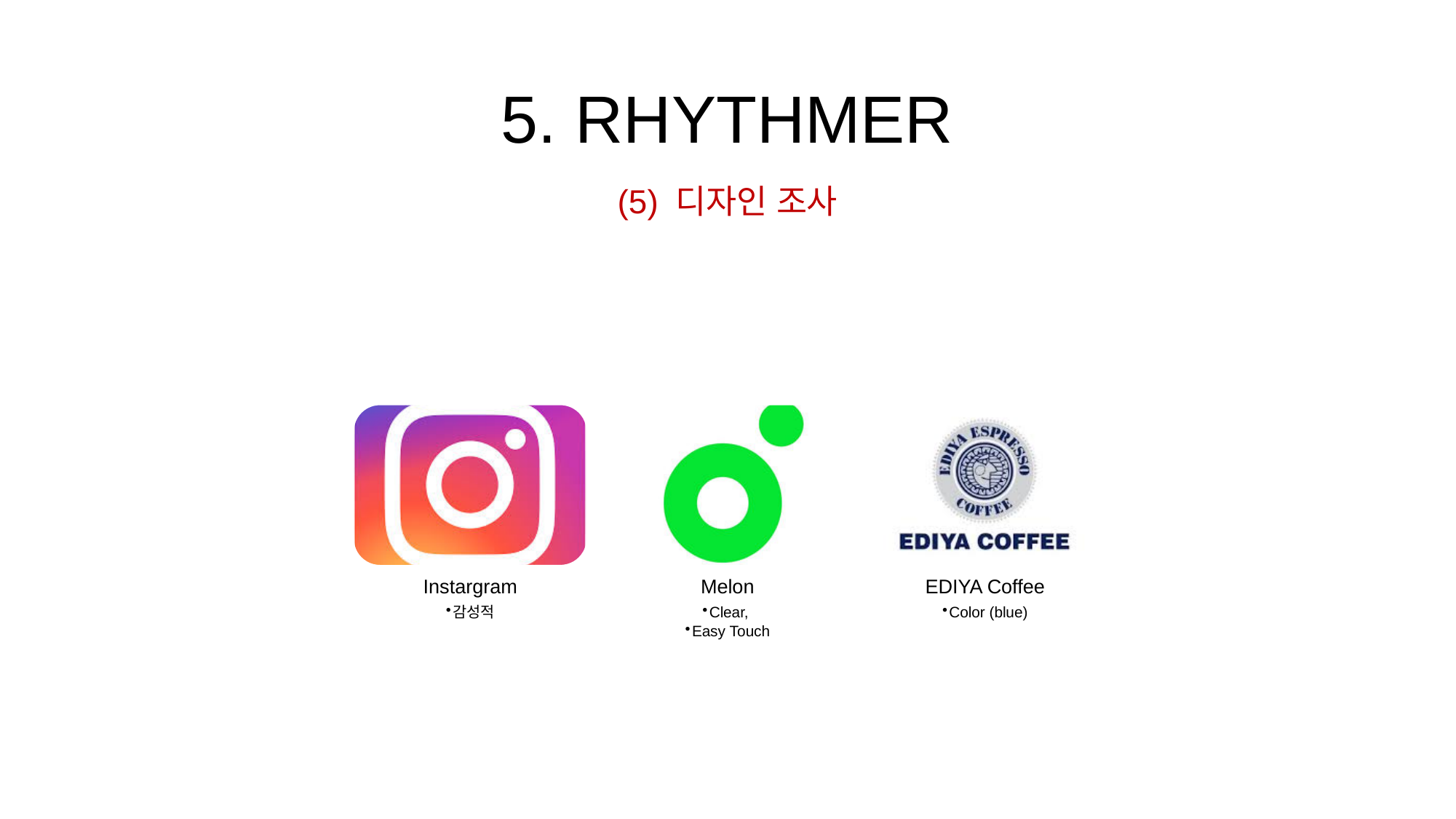

# 5. RHYTHMER
(5) 디자인 조사
Instargram
감성적
Melon
Clear,
Easy Touch
EDIYA Coffee
Color (blue)